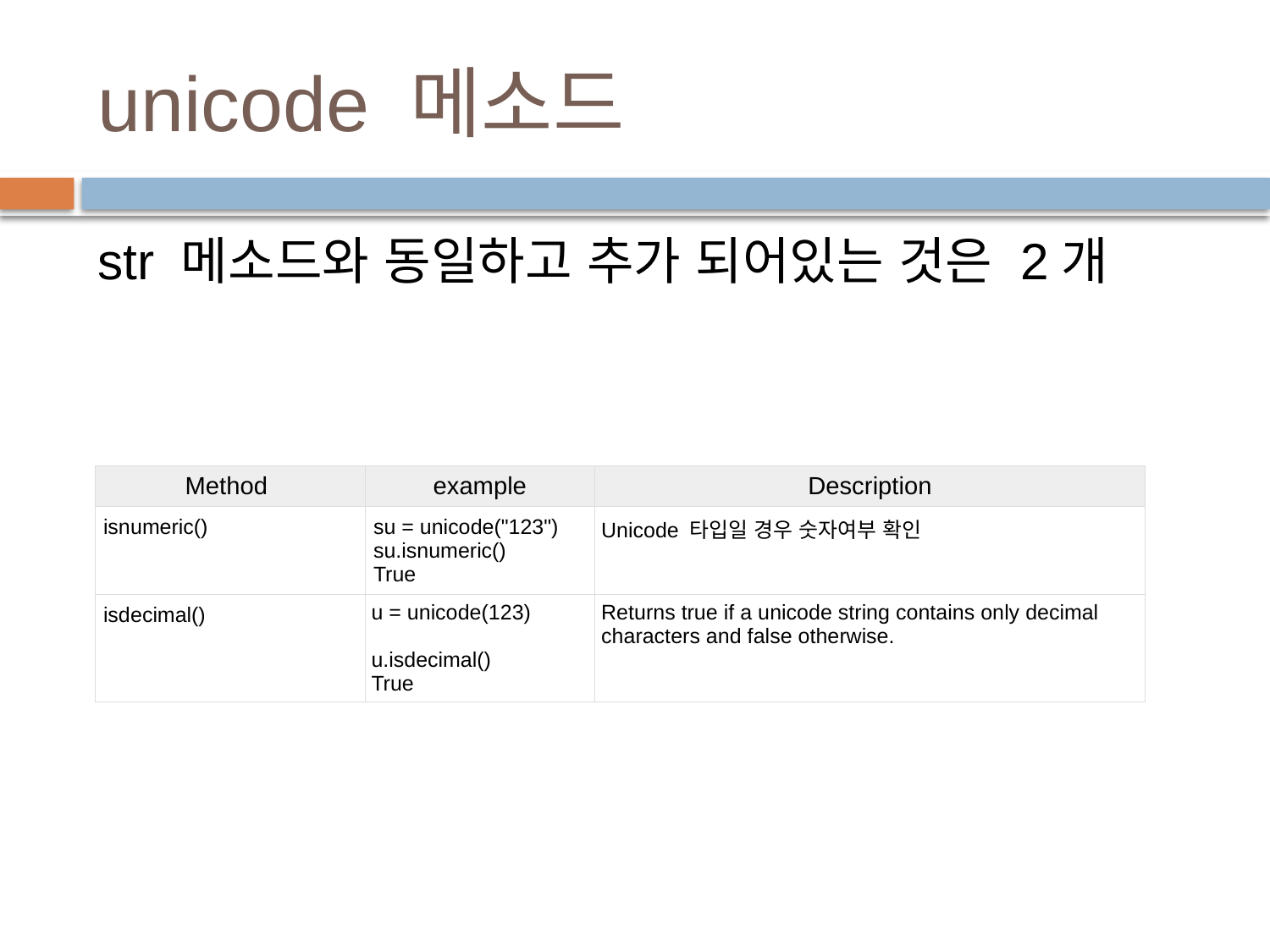

# unicode 메소드
str 메소드와 동일하고 추가 되어있는 것은 2개
| Method | example | Description |
| --- | --- | --- |
| isnumeric() | su = unicode("123") su.isnumeric() True | Unicode 타입일 경우 숫자여부 확인 |
| isdecimal() | u = unicode(123) u.isdecimal() True | Returns true if a unicode string contains only decimal characters and false otherwise. |